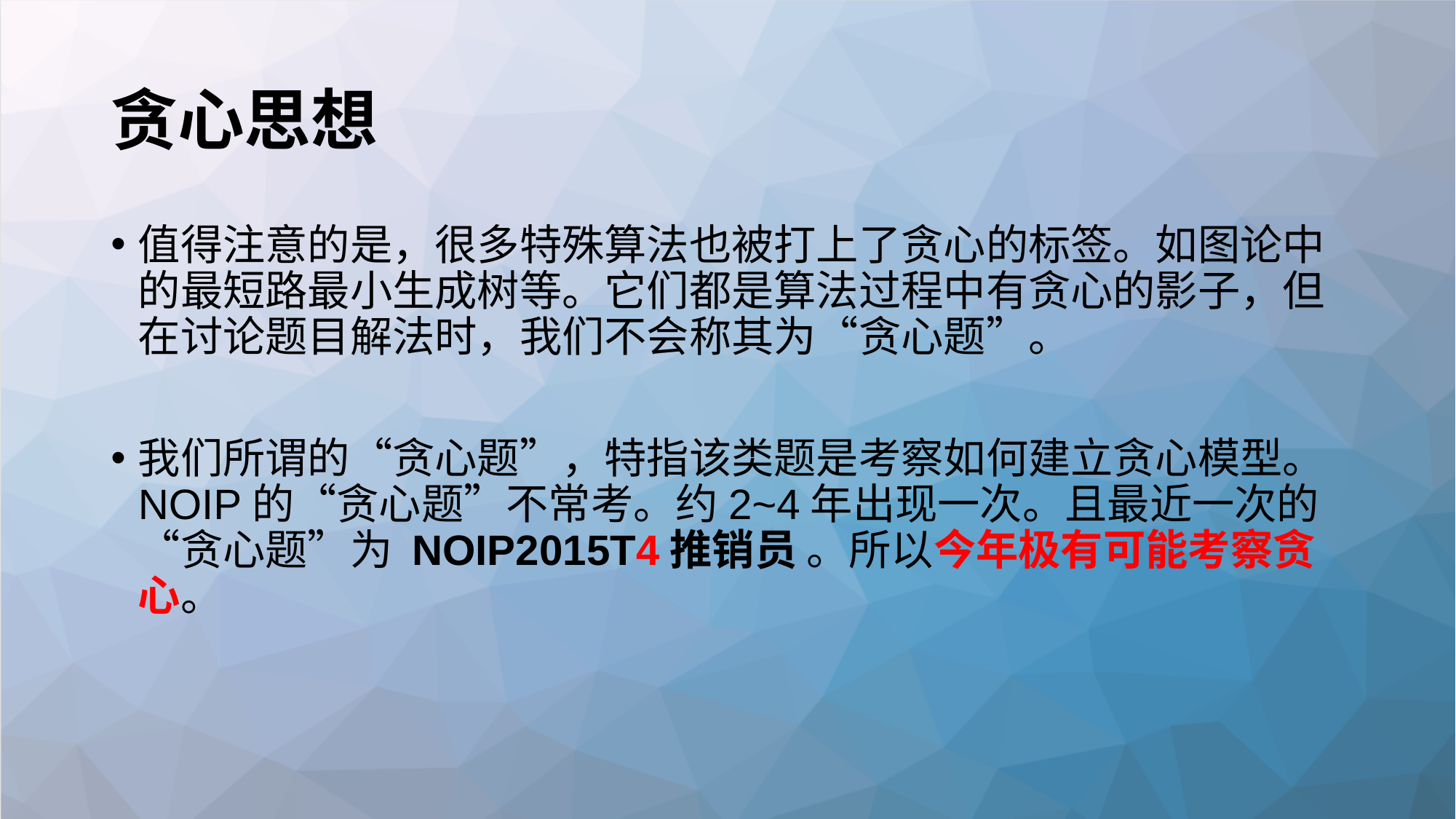

# 贪心思想
值得注意的是，很多特殊算法也被打上了贪心的标签。如图论中的最短路最小生成树等。它们都是算法过程中有贪心的影子，但在讨论题目解法时，我们不会称其为“贪心题”。

我们所谓的“贪心题”，特指该类题是考察如何建立贪心模型。NOIP的“贪心题”不常考。约2~4年出现一次。且最近一次的“贪心题”为 NOIP2015T4推销员 。所以今年极有可能考察贪心。